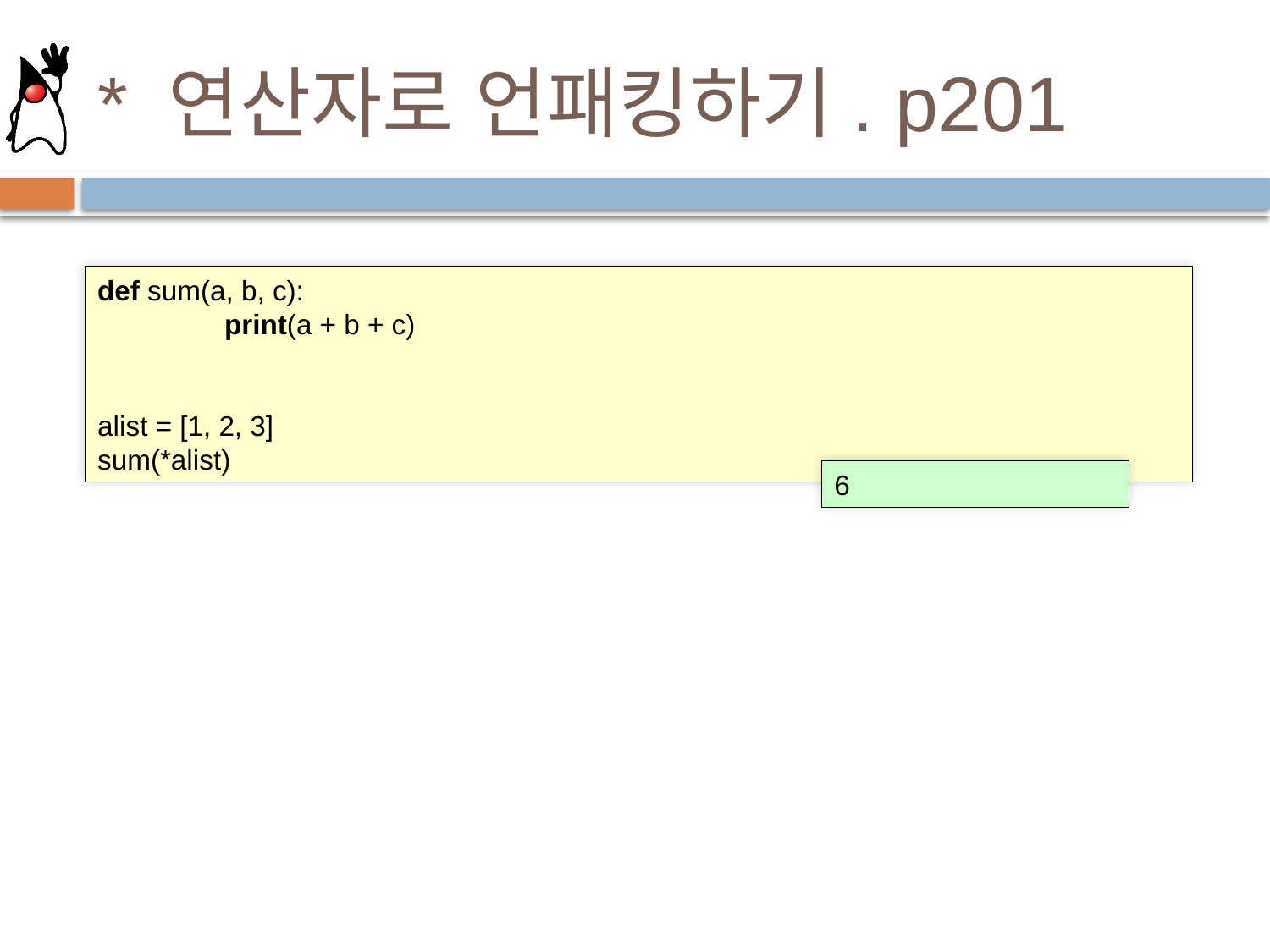

# * 연산자로 언패킹하기. p201
def sum(a, b, c):
	print(a + b + c)

alist = [1, 2, 3]
sum(*alist)
6